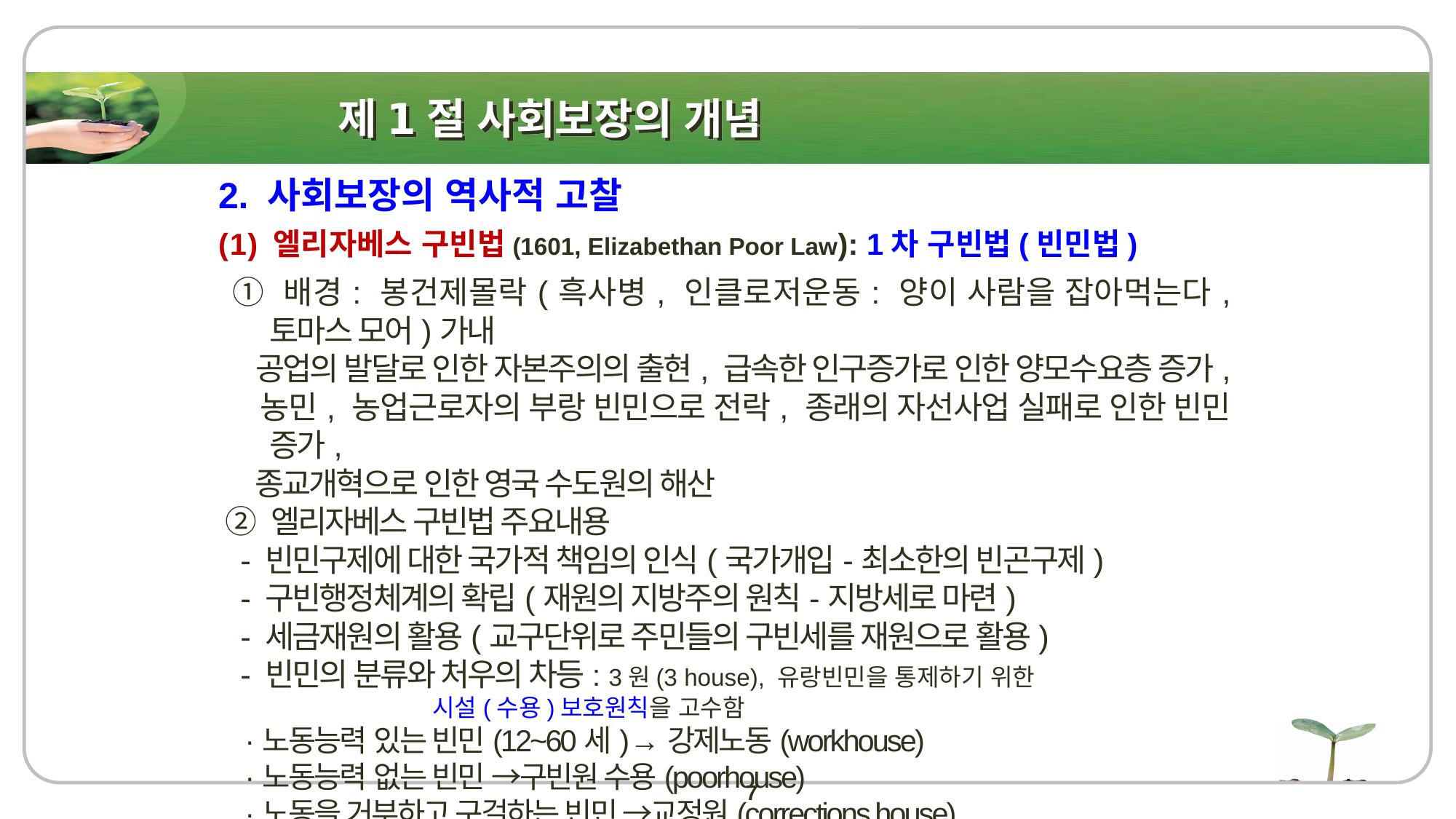

# 제1절 사회보장의 개념
2. 사회보장의 역사적 고찰
엘리자베스 구빈법(1601, Elizabethan Poor Law): 1차 구빈법(빈민법)
 ① 배경: 봉건제몰락(흑사병, 인클로저운동: 양이 사람을 잡아먹는다, 토마스 모어)가내
    공업의 발달로 인한 자본주의의 출현, 급속한 인구증가로 인한 양모수요층 증가,
    농민, 농업근로자의 부랑 빈민으로 전락, 종래의 자선사업 실패로 인한 빈민 증가,
    종교개혁으로 인한 영국 수도원의 해산
 ② 엘리자베스 구빈법 주요내용
   - 빈민구제에 대한 국가적 책임의 인식(국가개입-최소한의 빈곤구제)
   - 구빈행정체계의 확립(재원의 지방주의 원칙-지방세로 마련)
   - 세금재원의 활용(교구단위로 주민들의 구빈세를 재원으로 활용)
   - 빈민의 분류와 처우의 차등: 3원(3 house), 유랑빈민을 통제하기 위한
                               시설(수용)보호원칙을 고수함
    ·노동능력 있는 빈민(12~60세)→강제노동(workhouse)
    ·노동능력 없는 빈민 →구빈원 수용(poorhouse)
    ·노동을 거부하고 구걸하는 빈민 →교정원(corrections house)
    ·빈민 아동 →7년간 도제수업
7